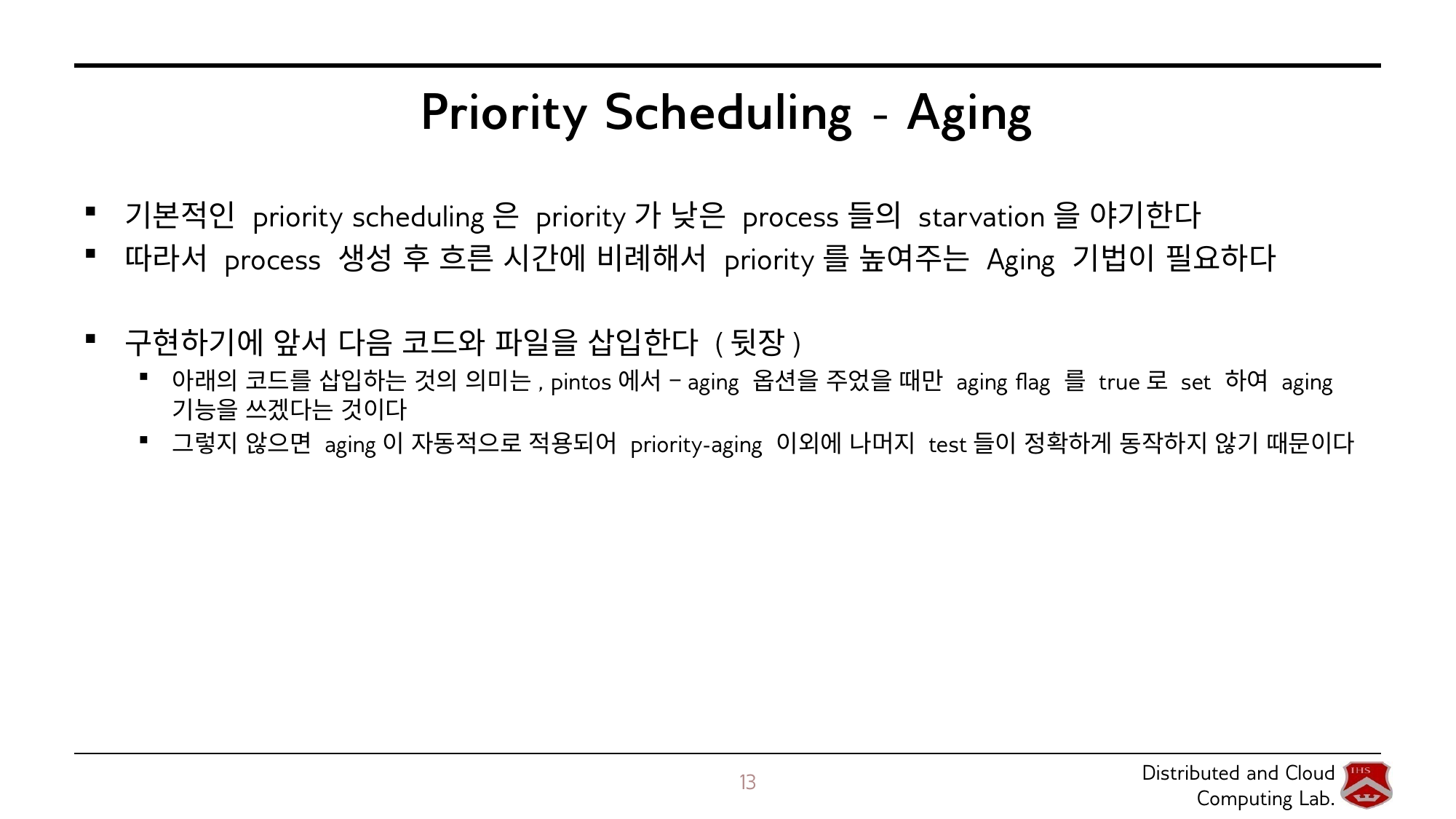

# Priority Scheduling - Aging
기본적인 priority scheduling은 priority가 낮은 process들의 starvation을 야기한다
따라서 process 생성 후 흐른 시간에 비례해서 priority를 높여주는 Aging 기법이 필요하다

구현하기에 앞서 다음 코드와 파일을 삽입한다 (뒷장)
아래의 코드를 삽입하는 것의 의미는, pintos에서 –aging 옵션을 주었을 때만 aging flag 를 true로 set 하여 aging 기능을 쓰겠다는 것이다
그렇지 않으면 aging이 자동적으로 적용되어 priority-aging 이외에 나머지 test들이 정확하게 동작하지 않기 때문이다
13